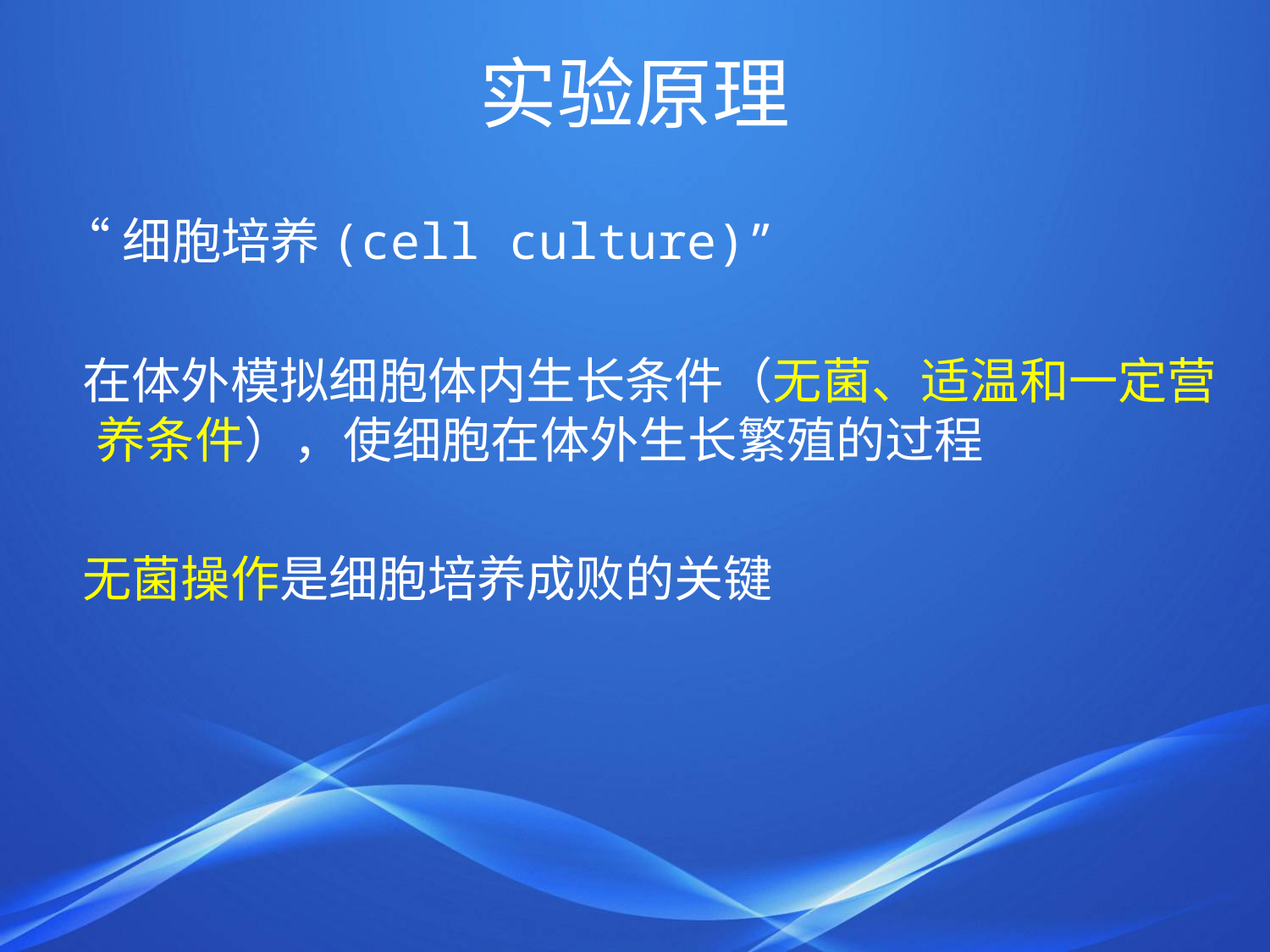

# 实验原理
 “细胞培养(cell culture)”

  在体外模拟细胞体内生长条件（无菌、适温和一定营养条件），使细胞在体外生长繁殖的过程

  无菌操作是细胞培养成败的关键